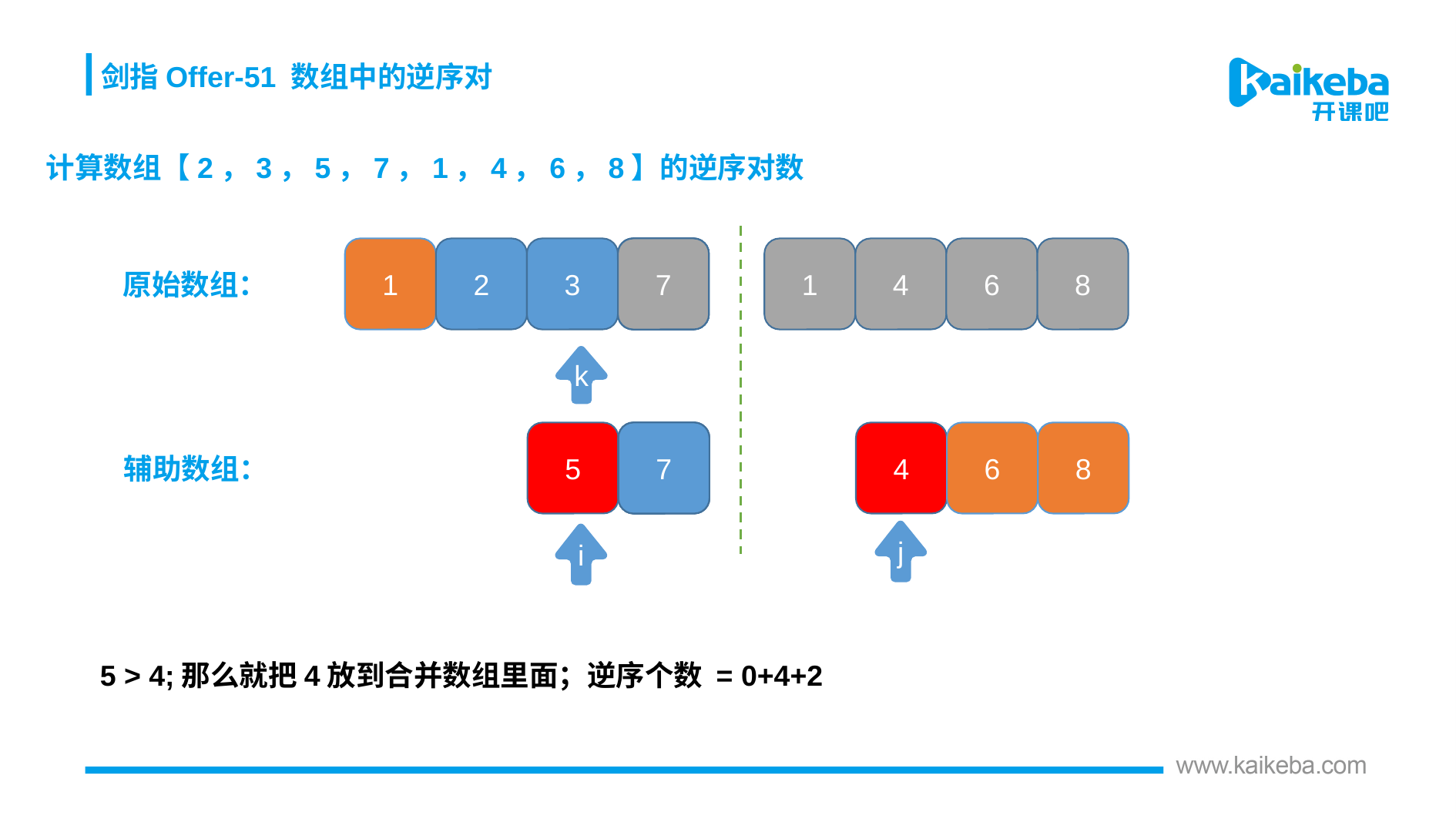

剑指Offer-51 数组中的逆序对
计算数组【2，3，5，7，1，4，6，8】的逆序对数
1
2
3

7
1
4
6
8
原始数组：
k
5

7
4
6
8
辅助数组：
j
i

5 > 4;那么就把4放到合并数组里面；逆序个数 = 0+4+2